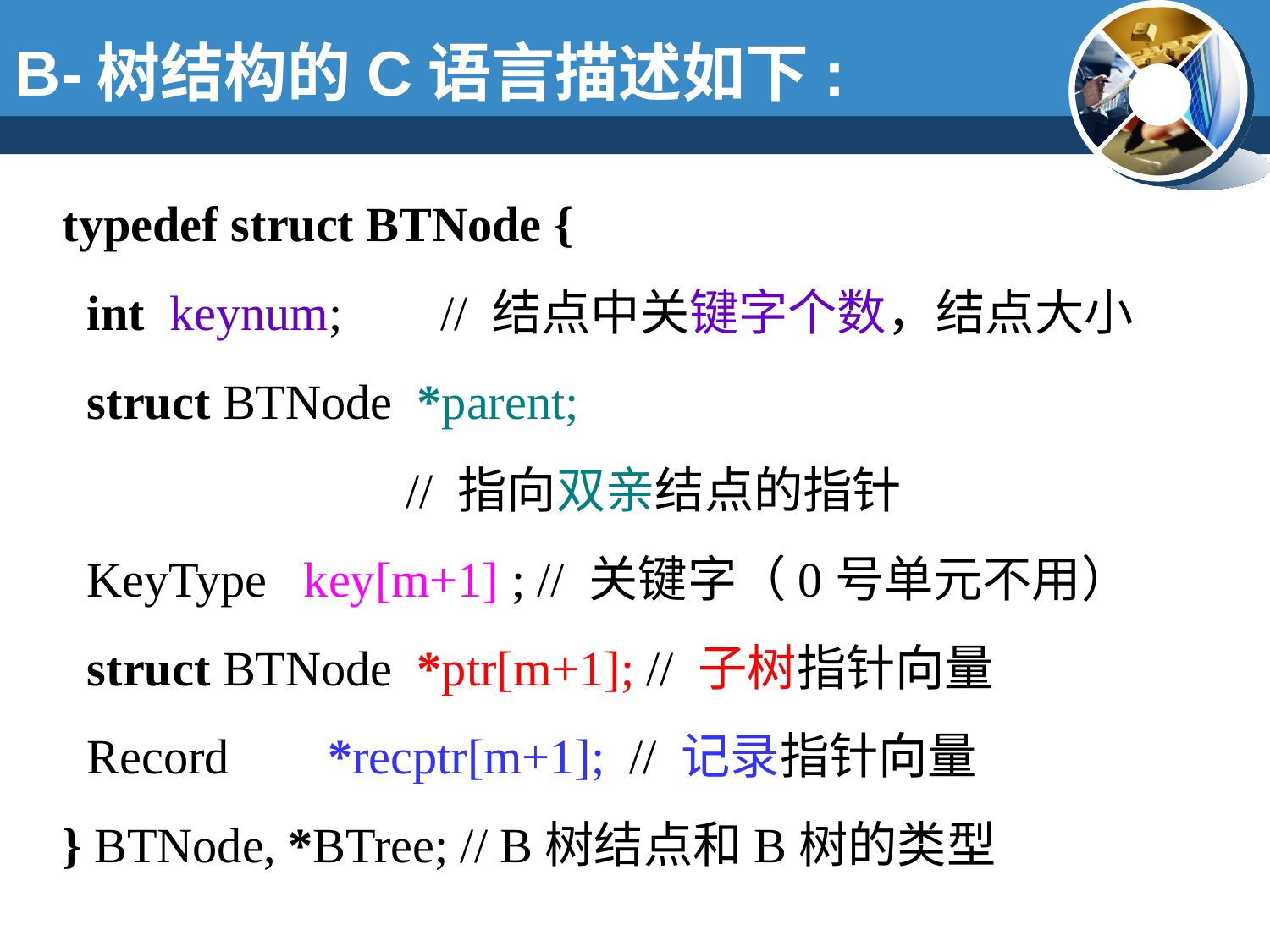

B-树结构的C语言描述如下:
typedef struct BTNode {
  int  keynum;        // 结点中关键字个数，结点大小
  struct BTNode  *parent;
                            // 指向双亲结点的指针
  KeyType   key[m+1] ; // 关键字（0号单元不用）
  struct BTNode  *ptr[m+1]; // 子树指针向量
  Record        *recptr[m+1];  // 记录指针向量
} BTNode, *BTree; // B树结点和B树的类型